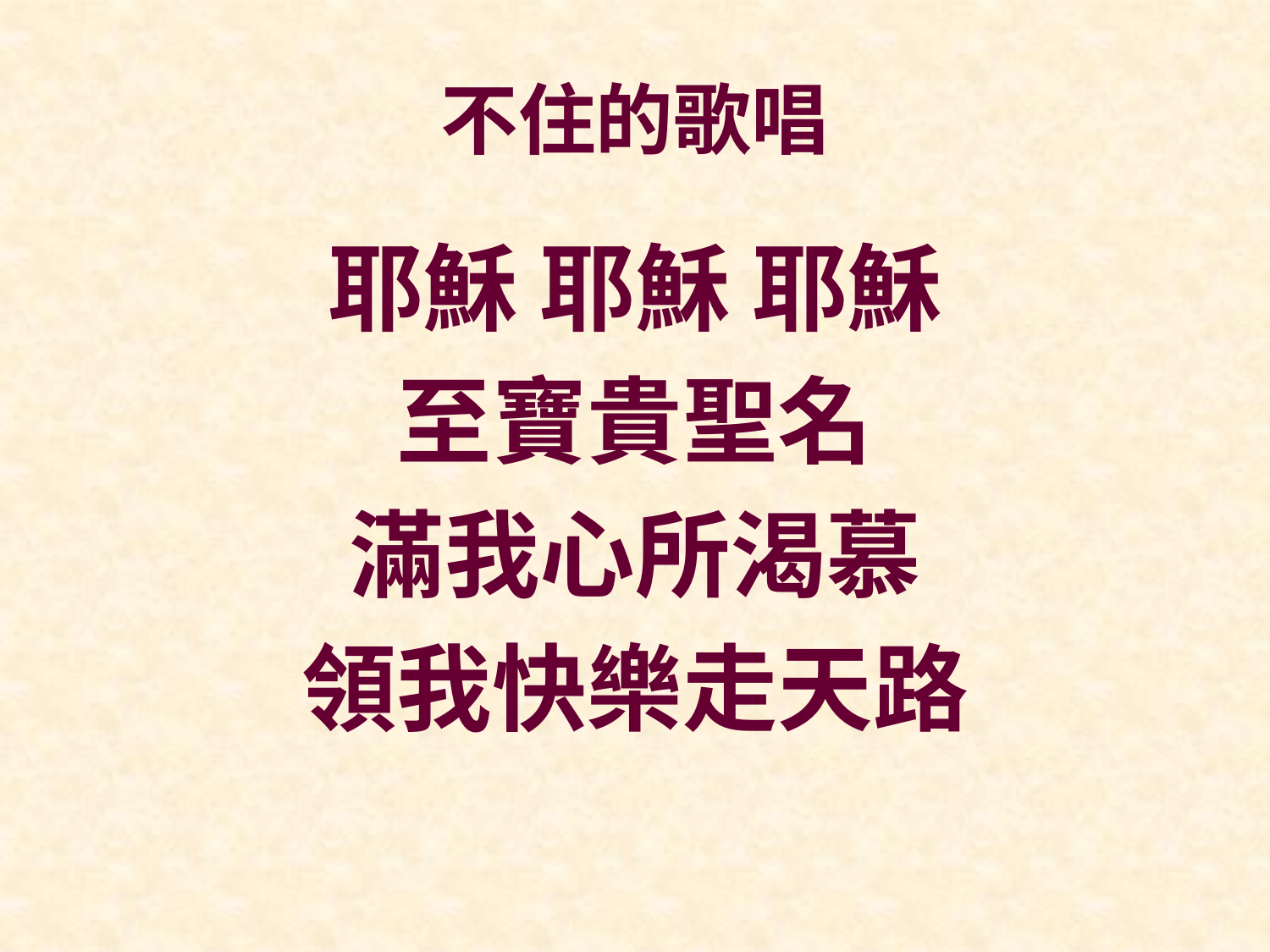

# 不住的歌唱
耶穌 耶穌 耶穌
至寶貴聖名
滿我心所渴慕
領我快樂走天路